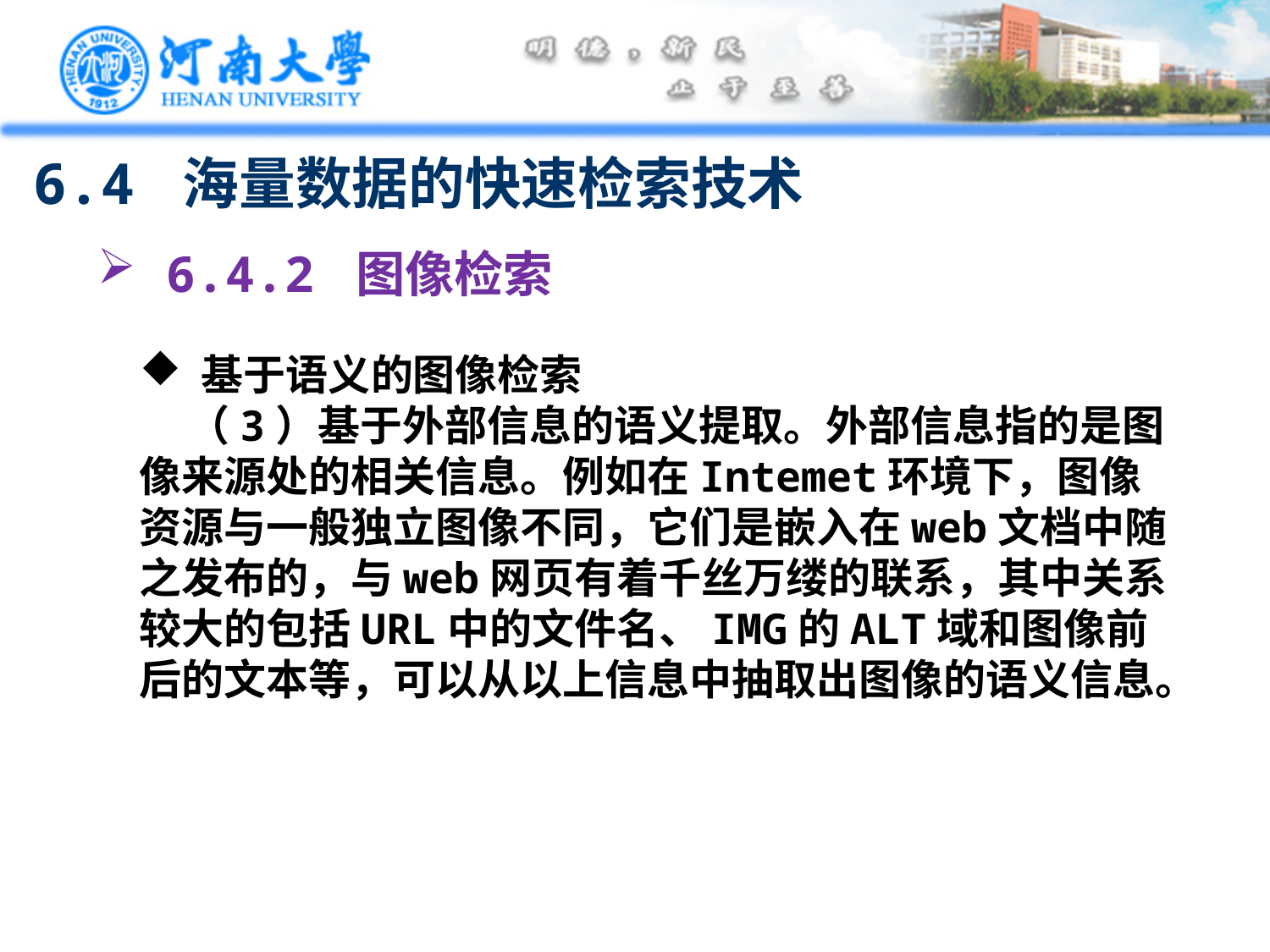

6.4 海量数据的快速检索技术
 6.4.2 图像检索
 基于语义的图像检索
    （3）基于外部信息的语义提取。外部信息指的是图像来源处的相关信息。例如在Intemet环境下，图像资源与一般独立图像不同，它们是嵌入在web文档中随之发布的，与web网页有着千丝万缕的联系，其中关系较大的包括URL中的文件名、IMG的ALT域和图像前后的文本等，可以从以上信息中抽取出图像的语义信息。